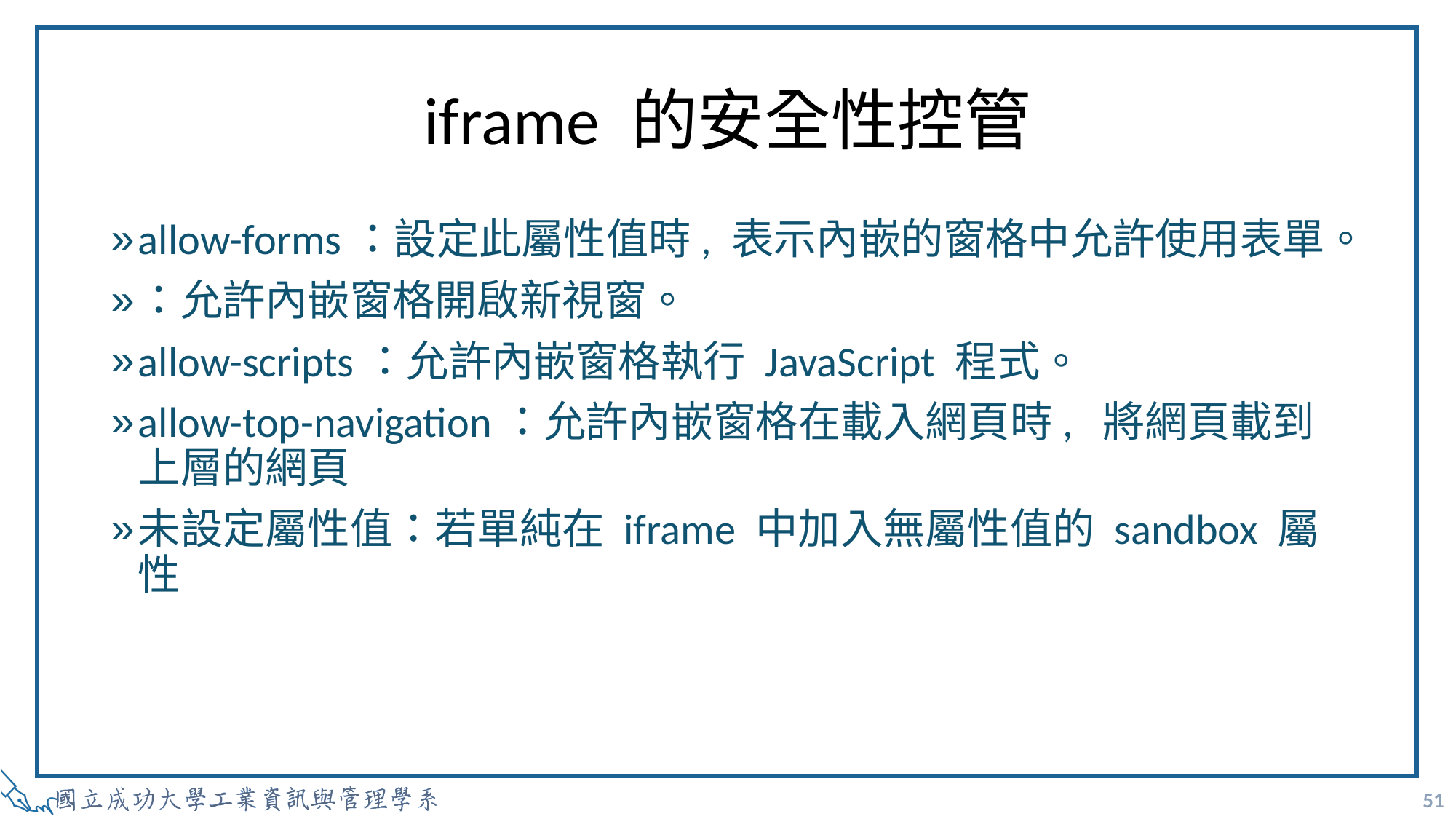

# iframe 的安全性控管
allow-forms：設定此屬性值時, 表示內嵌的窗格中允許使用表單。
：允許內嵌窗格開啟新視窗。
allow-scripts：允許內嵌窗格執行 JavaScript 程式。
allow-top-navigation：允許內嵌窗格在載入網頁時,  將網頁載到上層的網頁
未設定屬性值：若單純在 iframe 中加入無屬性值的 sandbox 屬性

51